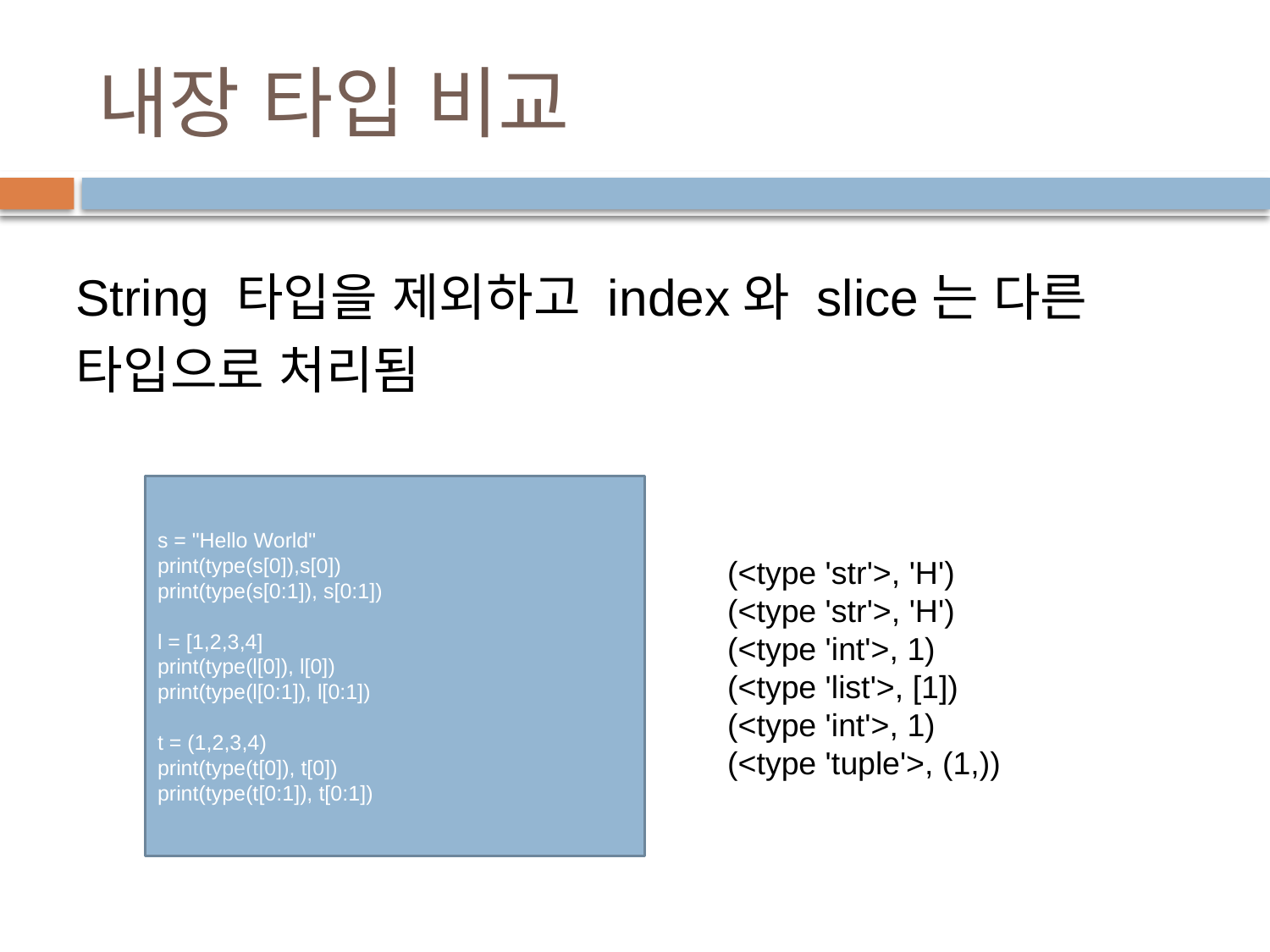

# 내장 타입 비교
String 타입을 제외하고 index와 slice는 다른 타입으로 처리됨
s = "Hello World"
print(type(s[0]),s[0])
print(type(s[0:1]), s[0:1])

l = [1,2,3,4]
print(type(l[0]), l[0])
print(type(l[0:1]), l[0:1])

t = (1,2,3,4)
print(type(t[0]), t[0])
print(type(t[0:1]), t[0:1])
(<type 'str'>, 'H')
(<type 'str'>, 'H')
(<type 'int'>, 1)
(<type 'list'>, [1])
(<type 'int'>, 1)
(<type 'tuple'>, (1,))